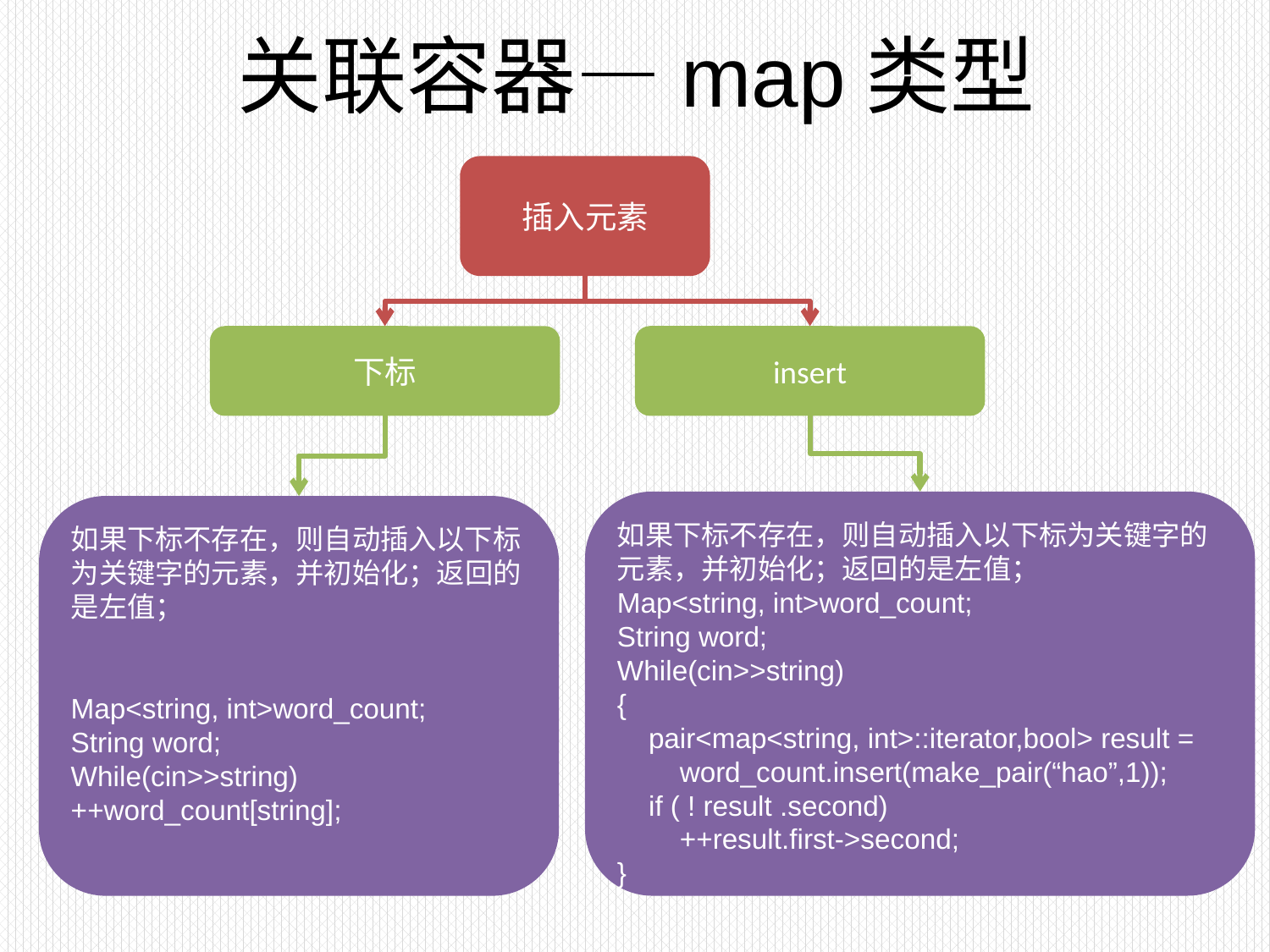

# 关联容器—map类型
插入元素
下标
insert
如果下标不存在，则自动插入以下标为关键字的元素，并初始化；返回的是左值；
Map<string, int>word_count;
String word;
While(cin>>string)
{
    pair<map<string, int>::iterator,bool> result =
        word_count.insert(make_pair(“hao”,1));
    if ( ! result .second)
        ++result.first->second;
}
如果下标不存在，则自动插入以下标为关键字的元素，并初始化；返回的是左值；

Map<string, int>word_count;
String word;
While(cin>>string)
++word_count[string];